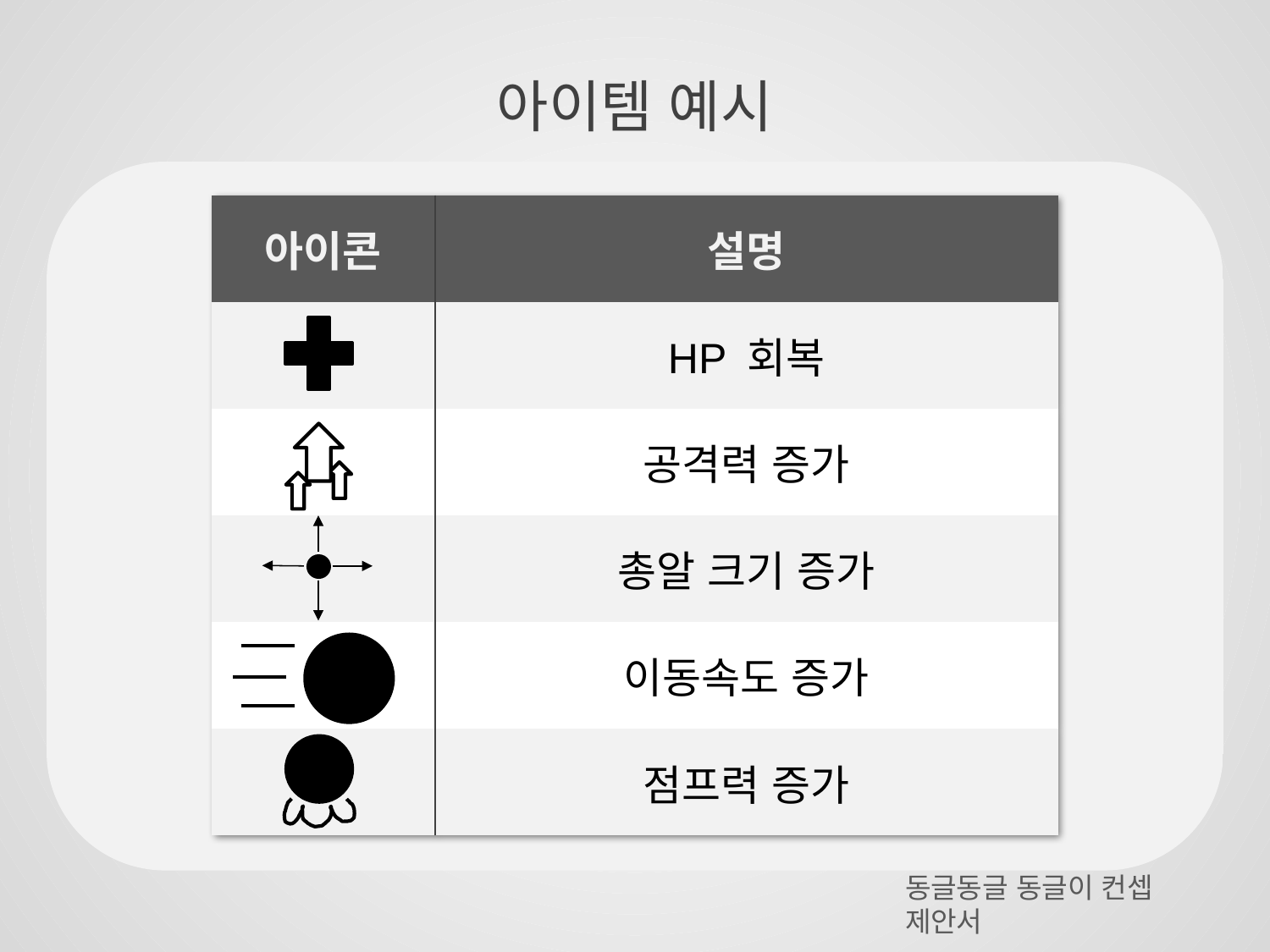

아이템 예시

| 아이콘 | 설명 |
| --- | --- |
|  | HP 회복 |
|  | 공격력 증가 |
|  | 총알 크기 증가 |
|  | 이동속도 증가 |
|  | 점프력 증가 |

동글동글 동글이 컨셉 제안서